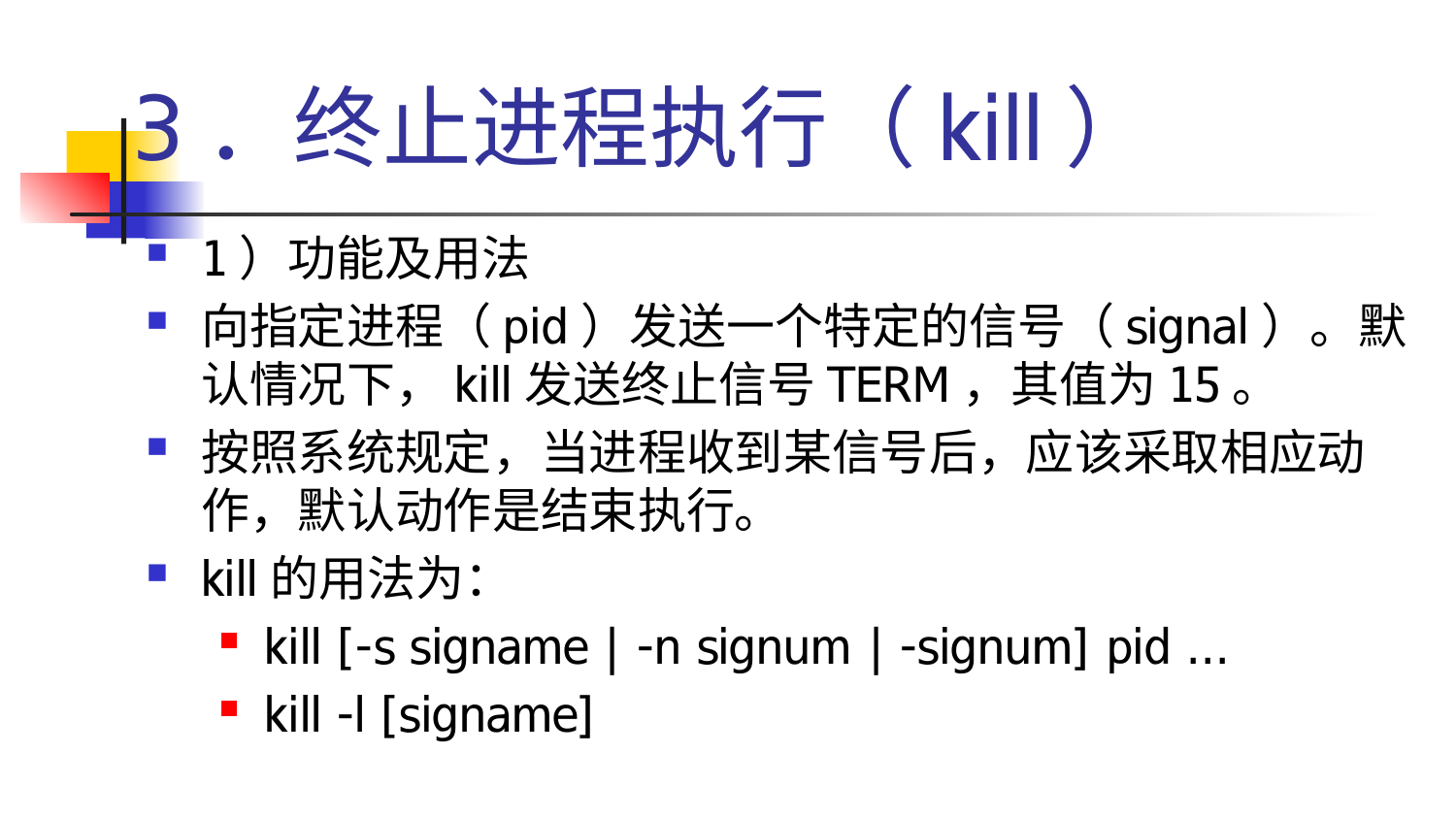

# 3．终止进程执行（kill）
1）功能及用法
向指定进程（pid）发送一个特定的信号（signal）。默认情况下，kill发送终止信号TERM，其值为15。
按照系统规定，当进程收到某信号后，应该采取相应动作，默认动作是结束执行。
kill的用法为：
kill [-s signame | -n signum | -signum] pid ...
kill -l [signame]